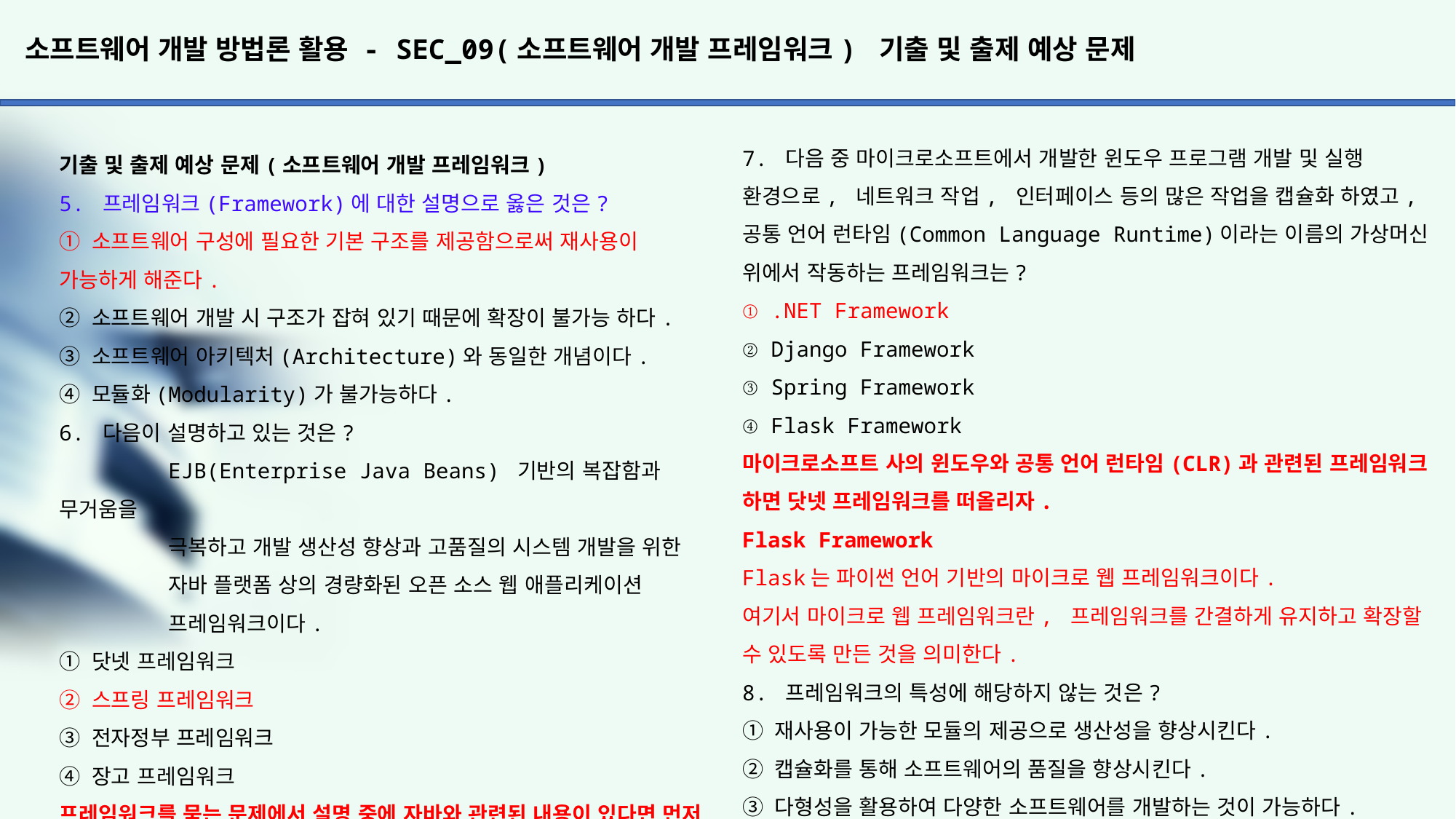

# 소프트웨어 개발 방법론 활용 - SEC_09(소프트웨어 개발 프레임워크) 기출 및 출제 예상 문제
7. 다음 중 마이크로소프트에서 개발한 윈도우 프로그램 개발 및 실행 환경으로, 네트워크 작업, 인터페이스 등의 많은 작업을 캡슐화 하였고, 공통 언어 런타임(Common Language Runtime)이라는 이름의 가상머신 위에서 작동하는 프레임워크는?
① .NET Framework
② Django Framework
③ Spring Framework
④ Flask Framework
마이크로소프트 사의 윈도우와 공통 언어 런타임(CLR)과 관련된 프레임워크 하면 닷넷 프레임워크를 떠올리자.
Flask Framework
Flask는 파이썬 언어 기반의 마이크로 웹 프레임워크이다.
여기서 마이크로 웹 프레임워크란, 프레임워크를 간결하게 유지하고 확장할 수 있도록 만든 것을 의미한다.
8. 프레임워크의 특성에 해당하지 않는 것은?
① 재사용이 가능한 모듈의 제공으로 생산성을 향상시킨다.
② 캡슐화를 통해 소프트웨어의 품질을 향상시킨다.
③ 다형성을 활용하여 다양한 소프트웨어를 개발하는 것이 가능하다.
④ 모든 객체의 제어를 개발자가 직접 관리함으로써 문제 발생 시 즉각 대응이 가능하다.
프레임워크는 객체의 제어를 개발자로부터 가져옴으로써 개발자의 개발 부담을 줄여준다.

기출 및 출제 예상 문제(소프트웨어 개발 프레임워크)
5. 프레임워크(Framework)에 대한 설명으로 옳은 것은?
① 소프트웨어 구성에 필요한 기본 구조를 제공함으로써 재사용이 가능하게 해준다.
② 소프트웨어 개발 시 구조가 잡혀 있기 때문에 확장이 불가능 하다.
③ 소프트웨어 아키텍처(Architecture)와 동일한 개념이다.
④ 모듈화(Modularity)가 불가능하다.
6. 다음이 설명하고 있는 것은?
	EJB(Enterprise Java Beans) 기반의 복잡함과 무거움을
	극복하고 개발 생산성 향상과 고품질의 시스템 개발을 위한
	자바 플랫폼 상의 경량화된 오픈 소스 웹 애플리케이션
	프레임워크이다.
① 닷넷 프레임워크
② 스프링 프레임워크
③ 전자정부 프레임워크
④ 장고 프레임워크
프레임워크를 묻는 문제에서 설명 중에 자바와 관련된 내용이 있다면 먼저 스프링 프레임워크를 기억하자.
EJB(Enterprise Java Beans)란 분산 애플리케이션을 지원하는 컴포넌트 객체를 의미한다.
Servlet이 TOMCAT 서버와 같은 Servlet Container에 올려서 서비스 되는 것과 같이 EJB는 JBoss와 같은 EJB Container에 올려서 서비스가 된다.
스프링 프레임워크(Spring Framework)
스프링 프레임워크는 자바 플랫폼을 위한 오픈 소스 경량형 애플리케이션 프레임워크이다.
▶ 동적인 웹 사이트의 개발을 위해 다양한 서비스를 제공한다.
▶ 전자정부 표준 프레임워크의 기본 기술로 사용되고 있다.
닷넷 프레임워크(.NET Framework)
닷넷 프레임워크는 Windows 프로그램의 개발 및 실행 환경을 제공하는 프레임워크로, 마이크로소프트사에서 통합 인터넷 전략
을 위해 개발하였다.
▶ 닷넷 프레임워크는 코드 실행을 관리하는 CLR(Common Language
Runtime, 공영 언어 런타임)이라는 이름의 가상 머신 상에서 작동
한다.
▶ 닷넷 프레임워크는 메모리 관리, 유형 및 메모리 안정성, 보안,
네트워크 작업 등 여러 가지 서비스를 제공한다.
전자 정부 프레임워크
전자 정부 프레임워크는 우리나라의 공공부문 정보화 사업 시 효율적인 정보 시스템의 구축을 지원하기 위해 필요한 기능 및 아키텍쳐를 제공하는 프레임워크다.
▶ 전자 정부 프레임워크는 개발 프레임워크의 표준 정립으로 응용 소프트웨어의 표준화, 품질 및 재사용성의 향상을 목적으로 한다.
▶ 전자 정부 프레임워크는 오픈 소스 기반의 범용화가 되고 공개된 기술을 활용함으로써 특정 업체의 종속성을 배제하고 사업별 공통 컴포넌트의 중복 개발을 방지한다.
장고 프레임워크(Django Framework)
장고는 파이썬으로 제작된 오픈 소스 웹 프레임워크이다.
비교적 입문이 쉬운 언어인 파이썬으로 제작되어 진입 장벽이 그렇게 높은 편이 아니고(물론 파이썬 언어에 대한 이해도가 어느 정도는 있어야 한다.), 특유의 높은 생산성으로 특히 스타트 업에서 사랑 받는 프레임워크이다. 장고로 제작된 대표적인 사이트는 인스타그램, 핀터레스트 등이 있다.